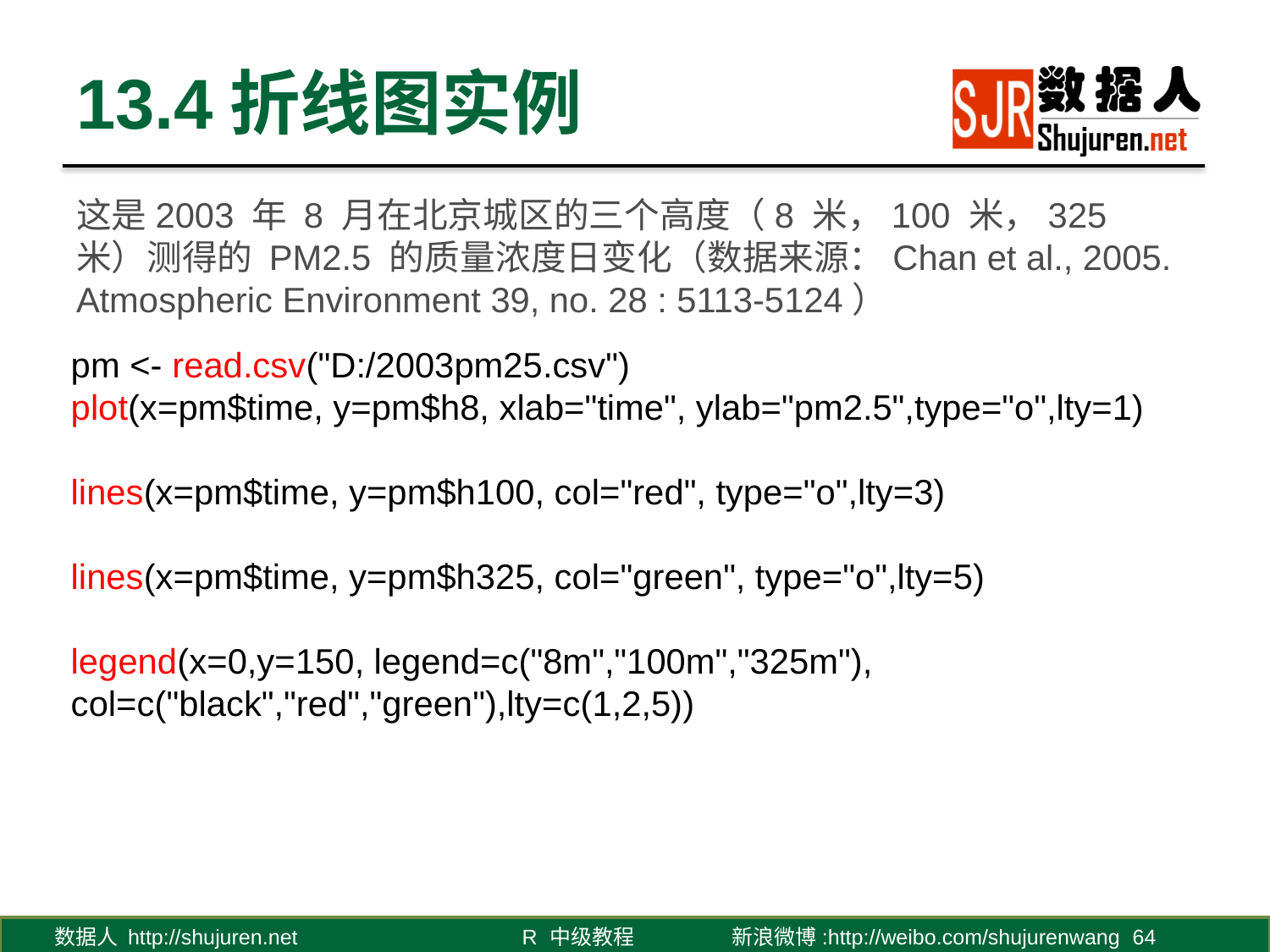

# 13.4折线图实例
这是2003 年 8 月在北京城区的三个高度（8 米，100 米，325 米）测得的 PM2.5 的质量浓度日变化（数据来源：Chan et al., 2005. Atmospheric Environment 39, no. 28 : 5113-5124）

pm <- read.csv("D:/2003pm25.csv")
plot(x=pm$time, y=pm$h8, xlab="time", ylab="pm2.5",type="o",lty=1)

lines(x=pm$time, y=pm$h100, col="red", type="o",lty=3)

lines(x=pm$time, y=pm$h325, col="green", type="o",lty=5)

legend(x=0,y=150, legend=c("8m","100m","325m"),
col=c("black","red","green"),lty=c(1,2,5))